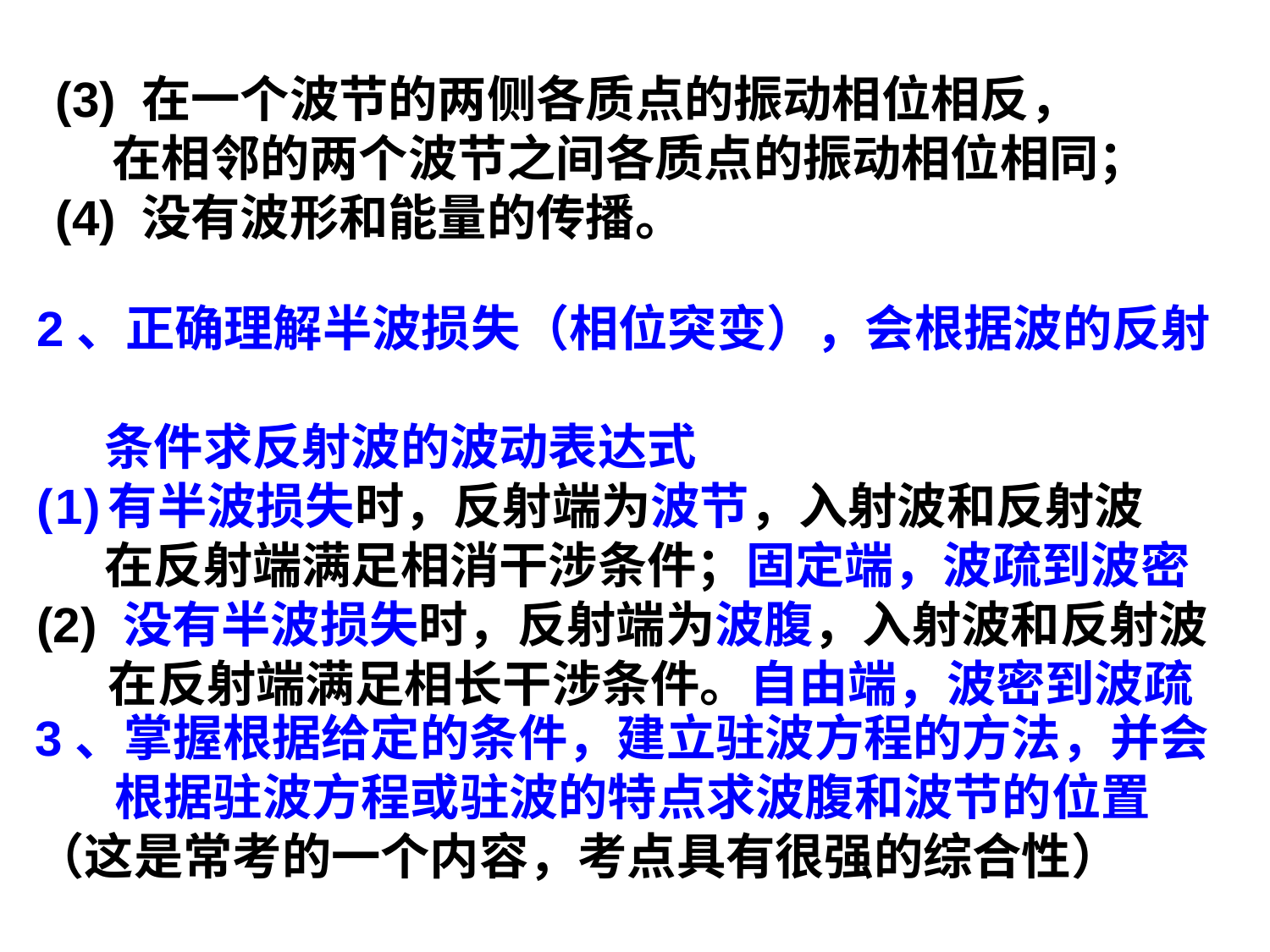

(3) 在一个波节的两侧各质点的振动相位相反，
    在相邻的两个波节之间各质点的振动相位相同；
(4) 没有波形和能量的传播。
2、正确理解半波损失（相位突变），会根据波的反射
     条件求反射波的波动表达式
有半波损失时，反射端为波节，入射波和反射波
     在反射端满足相消干涉条件；固定端，波疏到波密
(2) 没有半波损失时，反射端为波腹，入射波和反射波在反射端满足相长干涉条件。自由端，波密到波疏
3、掌握根据给定的条件，建立驻波方程的方法，并会
      根据驻波方程或驻波的特点求波腹和波节的位置
（这是常考的一个内容，考点具有很强的综合性）